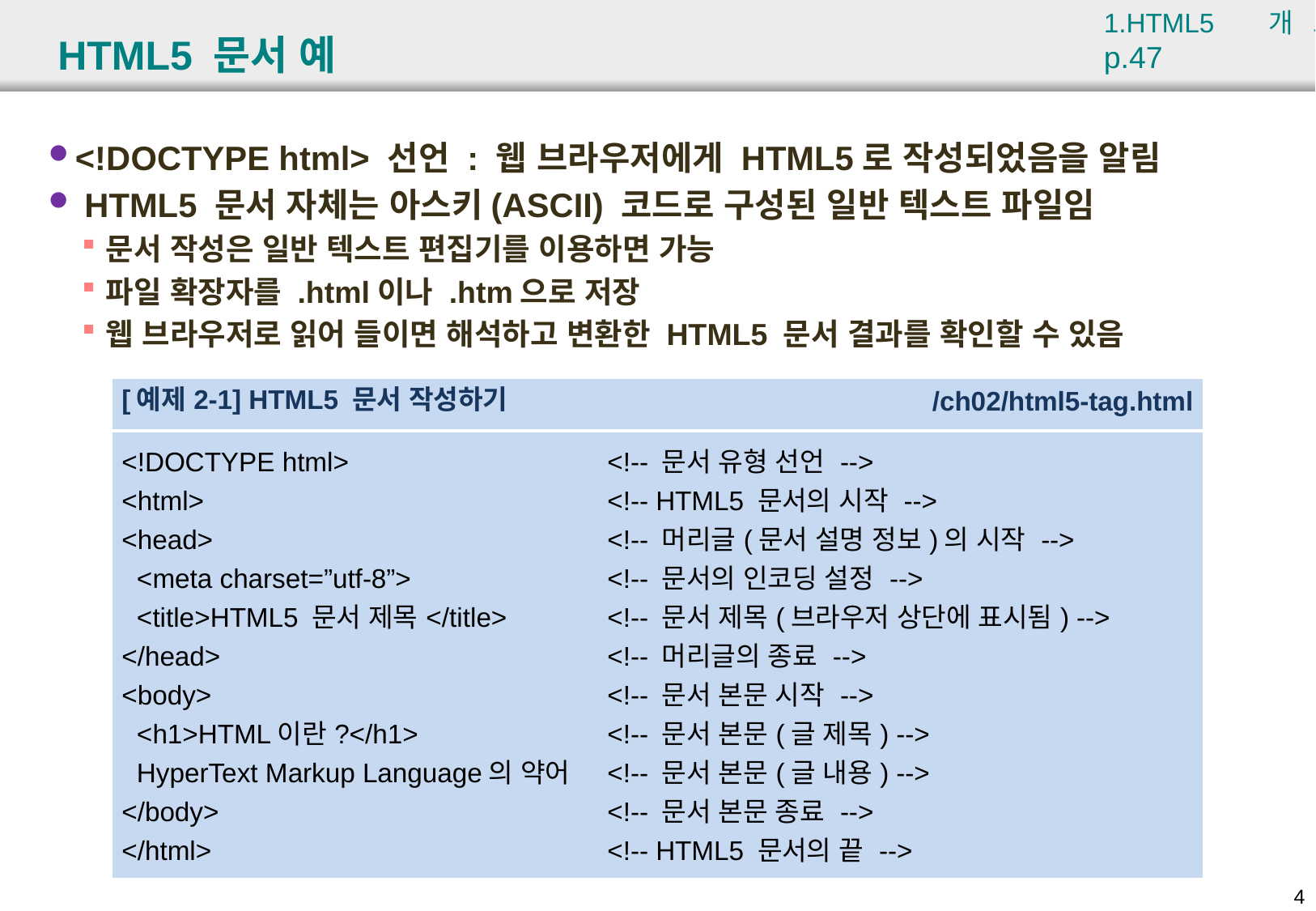

1.HTML5 개요 p.47
# HTML5 문서 예
<!DOCTYPE html> 선언 : 웹 브라우저에게 HTML5로 작성되었음을 알림
 HTML5 문서 자체는 아스키(ASCII) 코드로 구성된 일반 텍스트 파일임
문서 작성은 일반 텍스트 편집기를 이용하면 가능
파일 확장자를 .html이나 .htm으로 저장
웹 브라우저로 읽어 들이면 해석하고 변환한 HTML5 문서 결과를 확인할 수 있음

| [예제2-1] HTML5 문서 작성하기 | /ch02/html5-tag.html |
| --- | --- |
| <!DOCTYPE html> <!-- 문서 유형 선언 --> <html> <!-- HTML5 문서의 시작 --> <head> <!-- 머리글(문서 설명 정보)의 시작 --> <meta charset=”utf-8”> <!-- 문서의 인코딩 설정 --> <title>HTML5 문서 제목</title> <!-- 문서 제목(브라우저 상단에 표시됨) --> </head> <!-- 머리글의 종료 --> <body> <!-- 문서 본문 시작 --> <h1>HTML이란?</h1> <!-- 문서 본문(글 제목) --> HyperText Markup Language의 약어 <!-- 문서 본문(글 내용) --> </body> <!-- 문서 본문 종료 --> </html> <!-- HTML5 문서의 끝 --> |  |